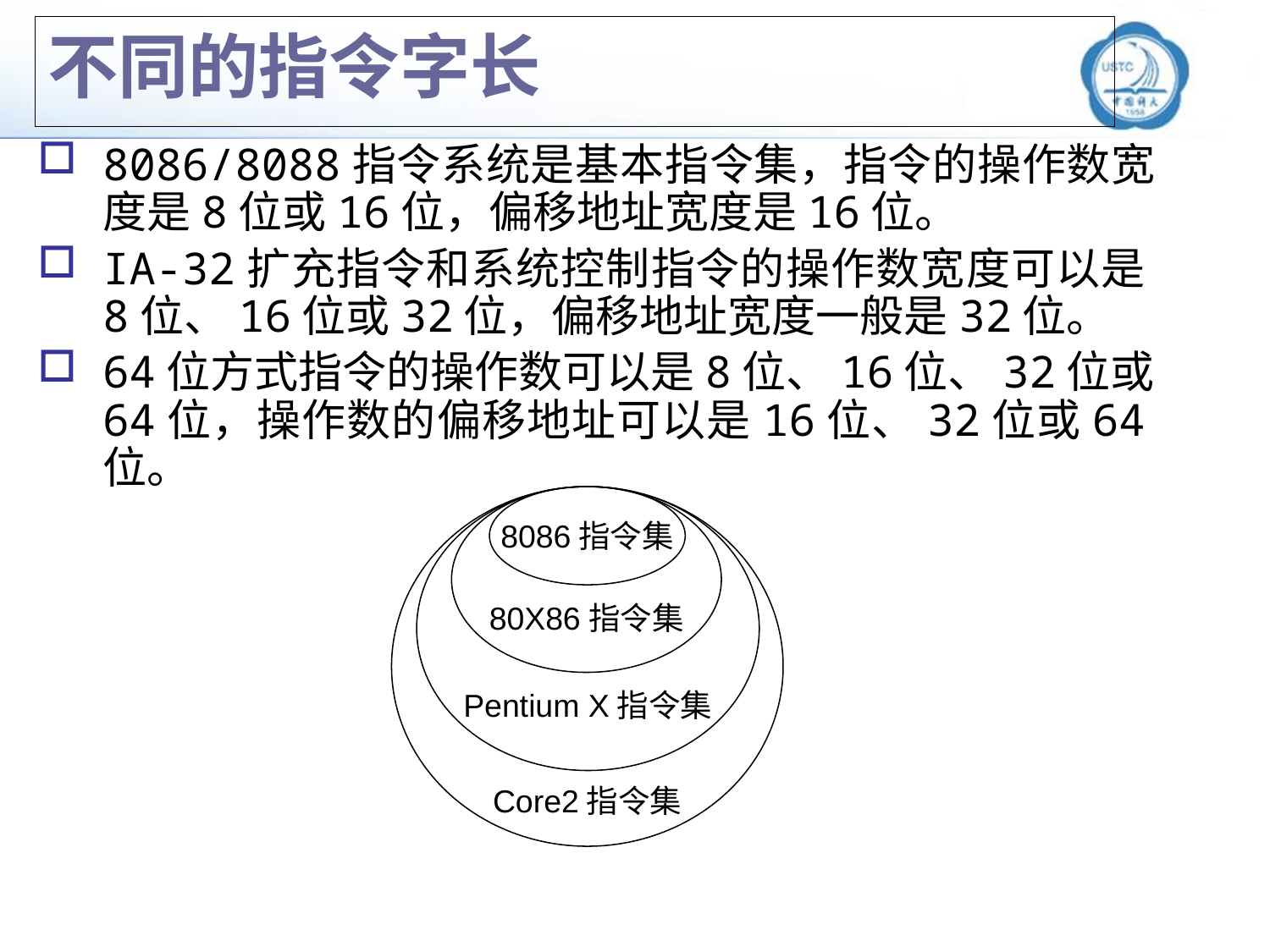

不同的指令字长
8086/8088指令系统是基本指令集，指令的操作数宽度是8位或16位，偏移地址宽度是16位。
IA-32扩充指令和系统控制指令的操作数宽度可以是8位、16位或32位，偏移地址宽度一般是32位。
64位方式指令的操作数可以是8位、16位、32位或64位，操作数的偏移地址可以是16位、32位或64位。

Core2指令集

Pentium X指令集

80X86指令集
8086指令集